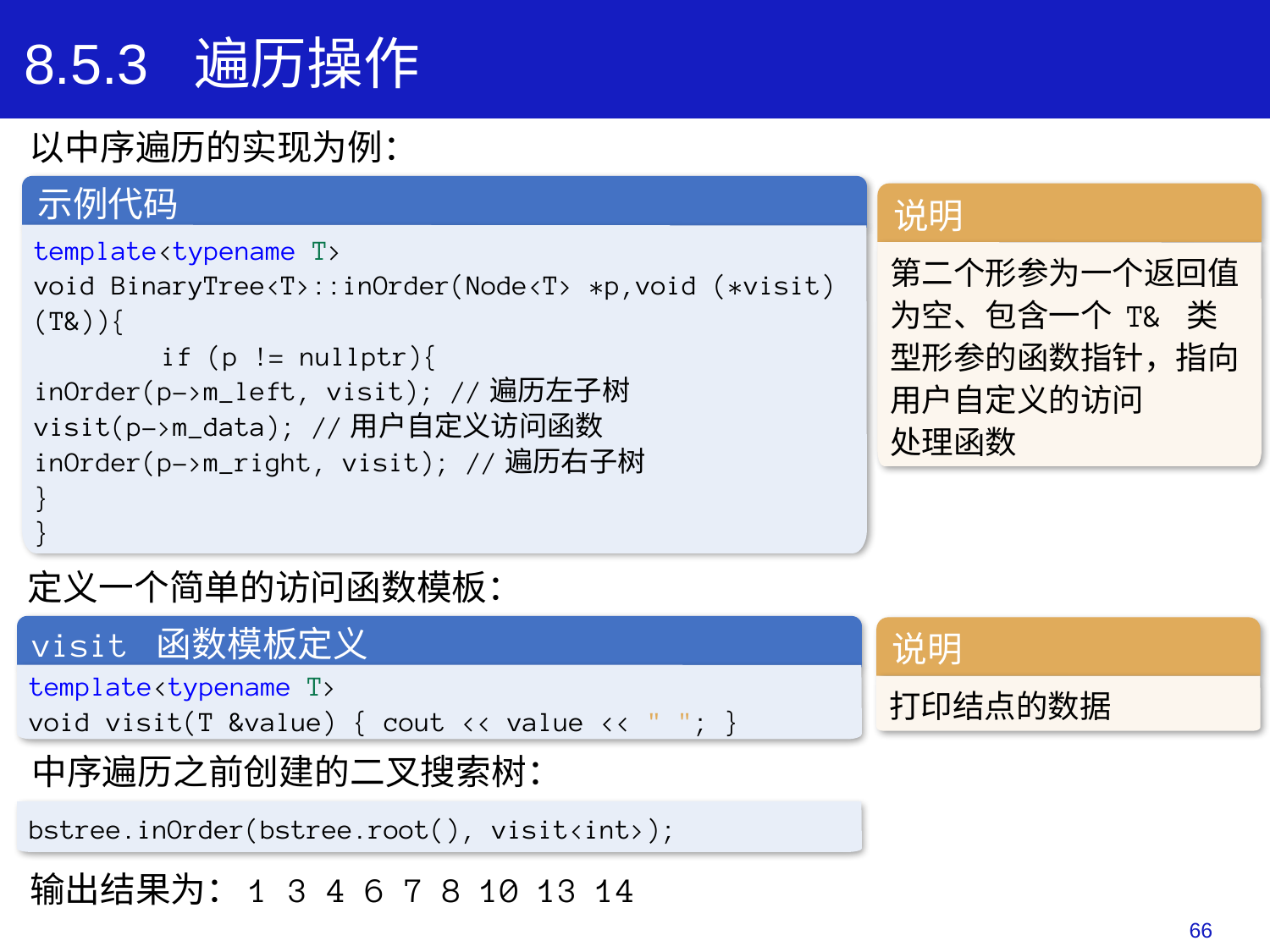

8.5.3  遍历操作
以中序遍历的实现为例：
示例代码
template<typename T>
void BinaryTree<T>::inOrder(Node<T> *p,void (*visit)(T&)){
	if (p != nullptr){
inOrder(p->m_left, visit); //遍历左子树
visit(p->m_data); //用户自定义访问函数
inOrder(p->m_right, visit); //遍历右子树
}
}
说明
第二个形参为一个返回值为空、包含一个 T& 类型形参的函数指针，指向
用户自定义的访问
处理函数
定义一个简单的访问函数模板：
visit 函数模板定义
template<typename T>
void visit(T &value) { cout << value << " "; }
说明
打印结点的数据
中序遍历之前创建的二叉搜索树：
bstree.inOrder(bstree.root(), visit<int>);
输出结果为：1 3 4 6 7 8 10 13 14
66